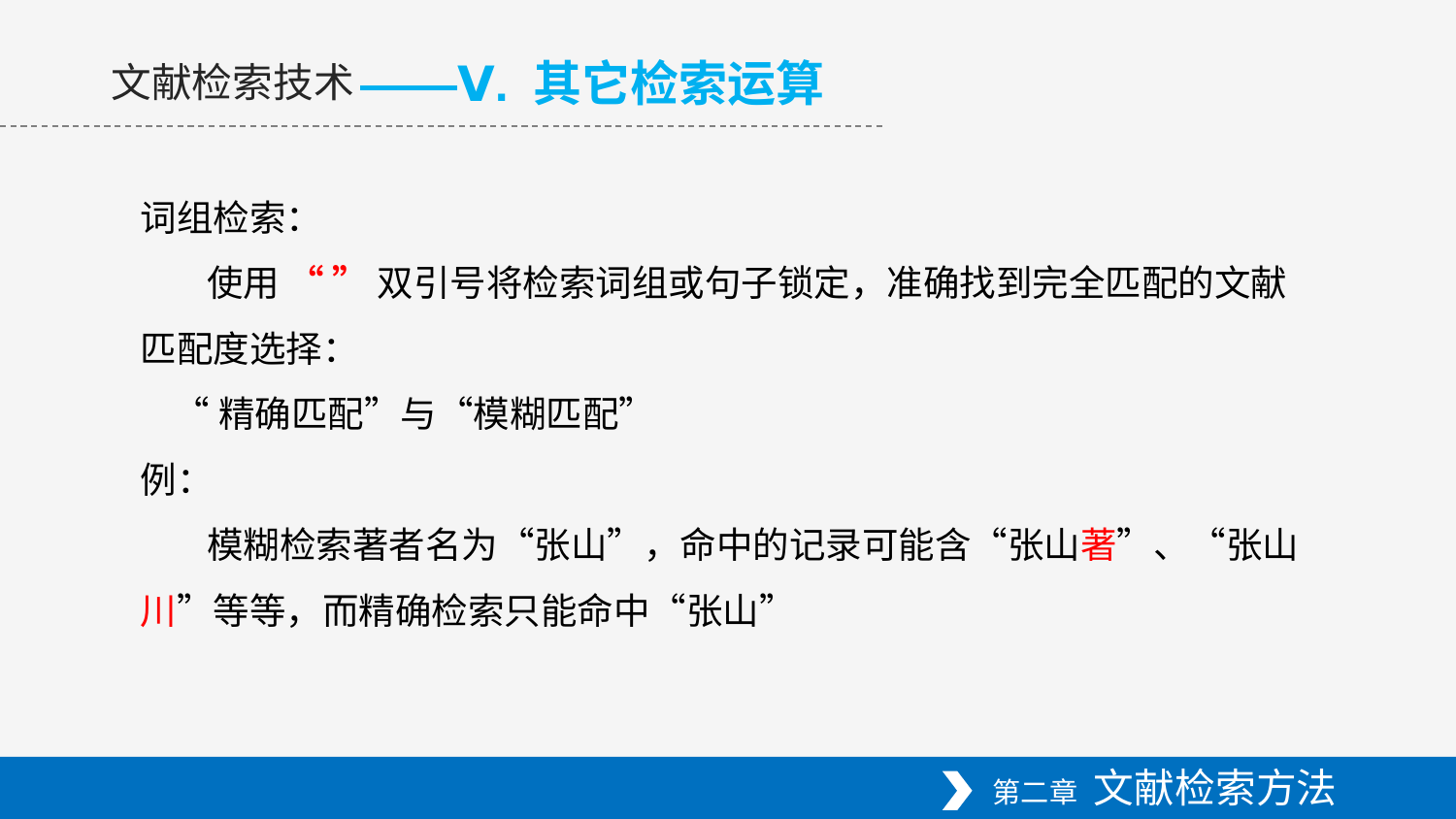

——Ⅴ. 其它检索运算
文献检索技术
词组检索：
       使用 “ ” 双引号将检索词组或句子锁定，准确找到完全匹配的文献
匹配度选择：
    “精确匹配”与“模糊匹配”
例：
       模糊检索著者名为“张山”，命中的记录可能含“张山著”、“张山川”等等，而精确检索只能命中“张山”